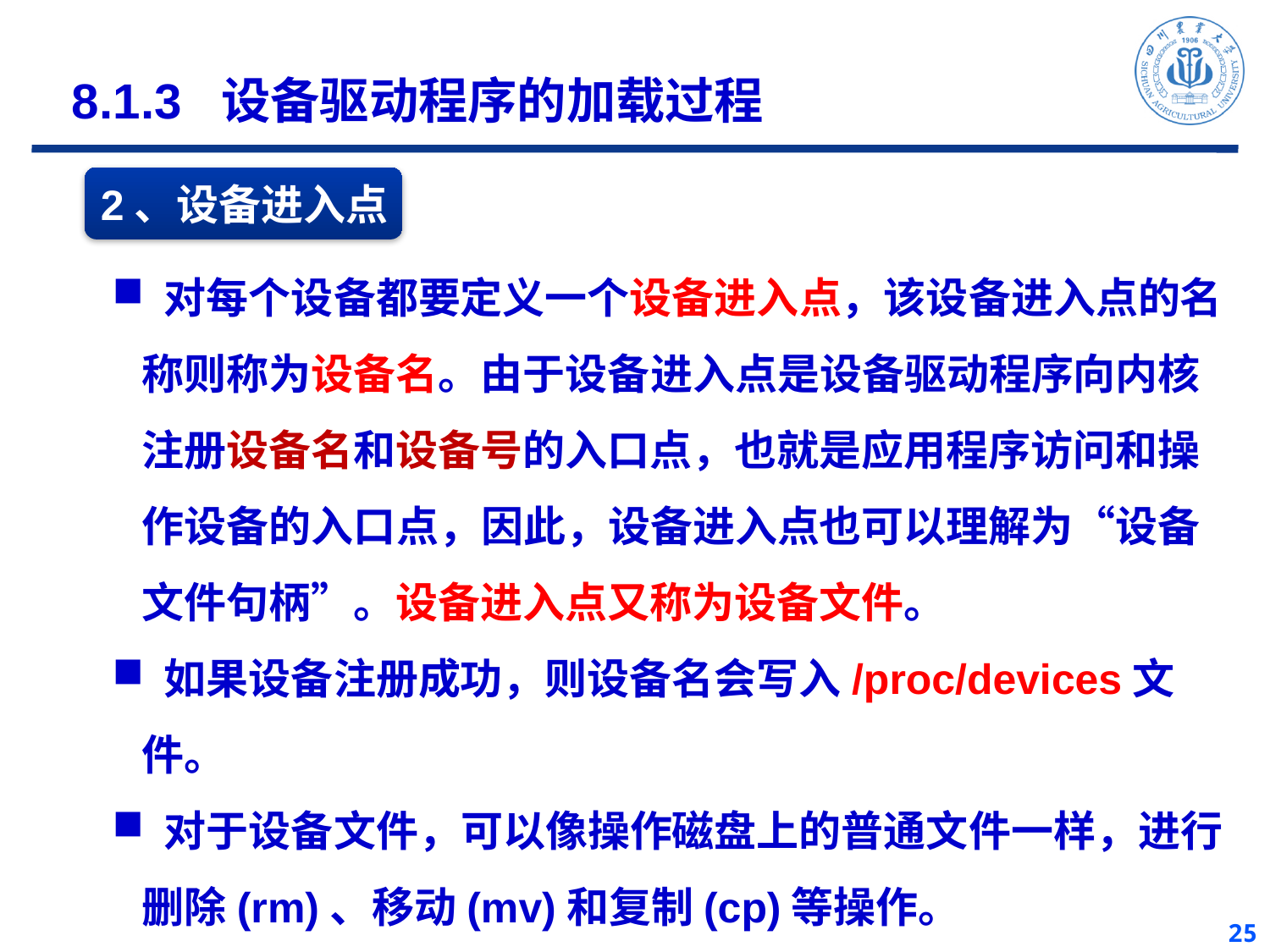

8.1.3  设备驱动程序的加载过程
2、设备进入点
 对每个设备都要定义一个设备进入点，该设备进入点的名称则称为设备名。由于设备进入点是设备驱动程序向内核注册设备名和设备号的入口点，也就是应用程序访问和操作设备的入口点，因此，设备进入点也可以理解为“设备文件句柄”。设备进入点又称为设备文件。
 如果设备注册成功，则设备名会写入/proc/devices文件。
 对于设备文件，可以像操作磁盘上的普通文件一样，进行删除(rm)、移动(mv)和复制(cp)等操作。